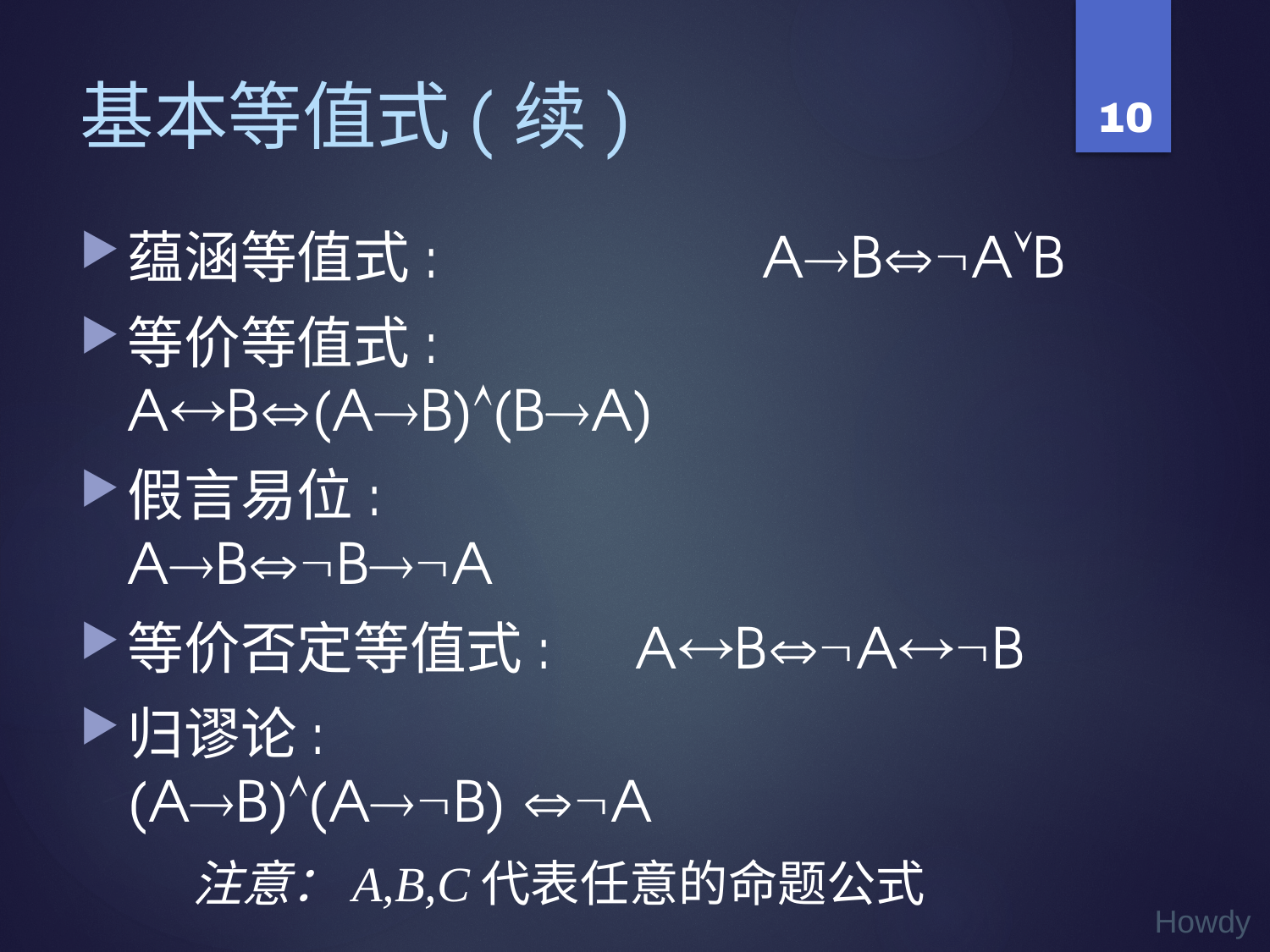

10
# 基本等值式(续)
蕴涵等值式:			A→B⇔¬A∨B
等价等值式:			A↔B⇔(A→B)∧(B→A)
假言易位:				A→B⇔¬B→¬A
等价否定等值式:	A↔B⇔¬A↔¬B
归谬论:					(A→B)∧(A→¬B) ⇔¬A

注意：A,B,C代表任意的命题公式